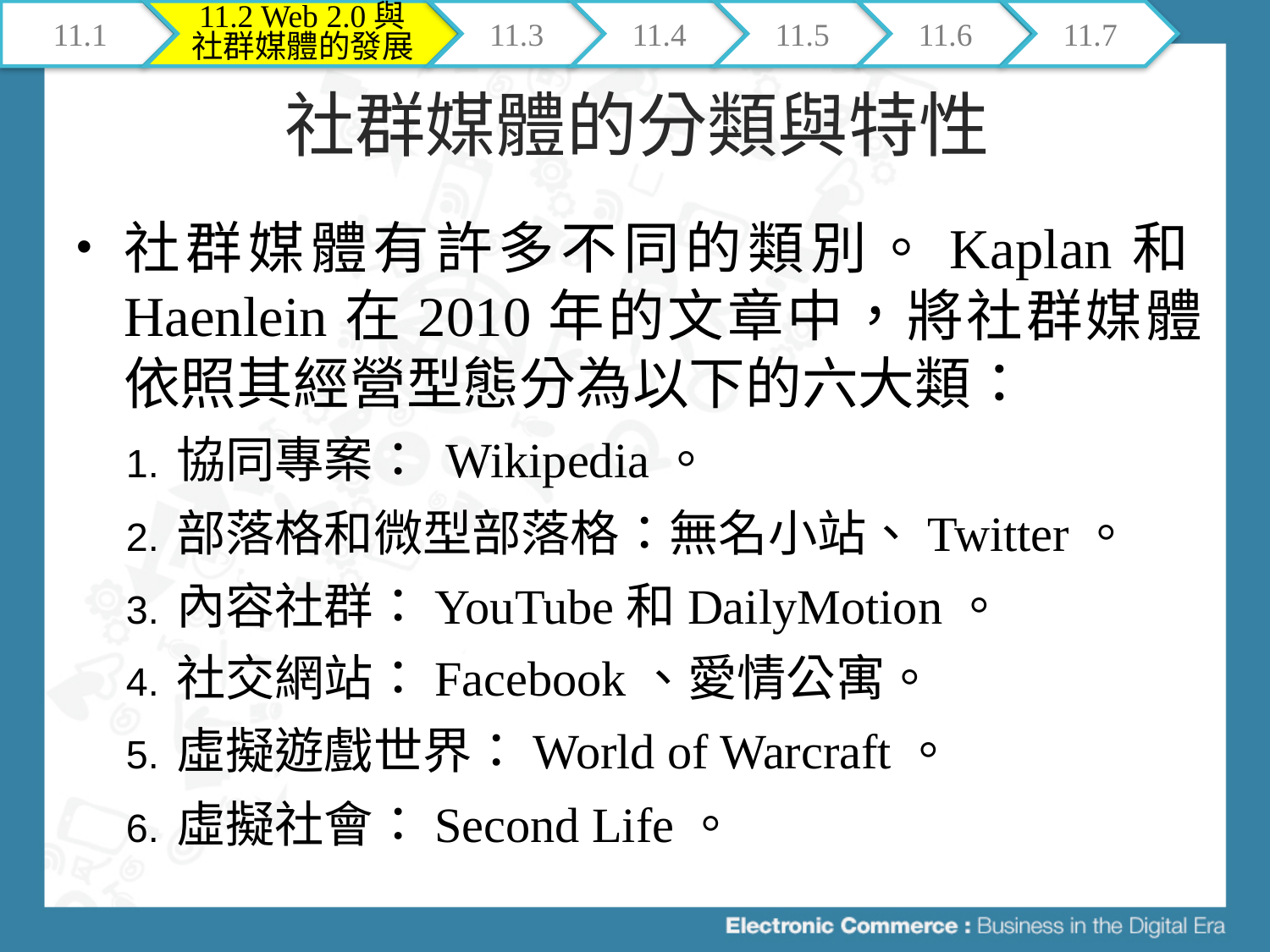

11.1
11.2 Web 2.0與社群媒體的發展
11.3
11.4
11.5
11.6
11.7
# 社群媒體的分類與特性
社群媒體有許多不同的類別。Kaplan和Haenlein在2010年的文章中，將社群媒體依照其經營型態分為以下的六大類：
協同專案： Wikipedia。
部落格和微型部落格：無名小站、Twitter。
內容社群：YouTube和DailyMotion。
社交網站：Facebook、愛情公寓。
虛擬遊戲世界：World of Warcraft。
虛擬社會：Second Life。